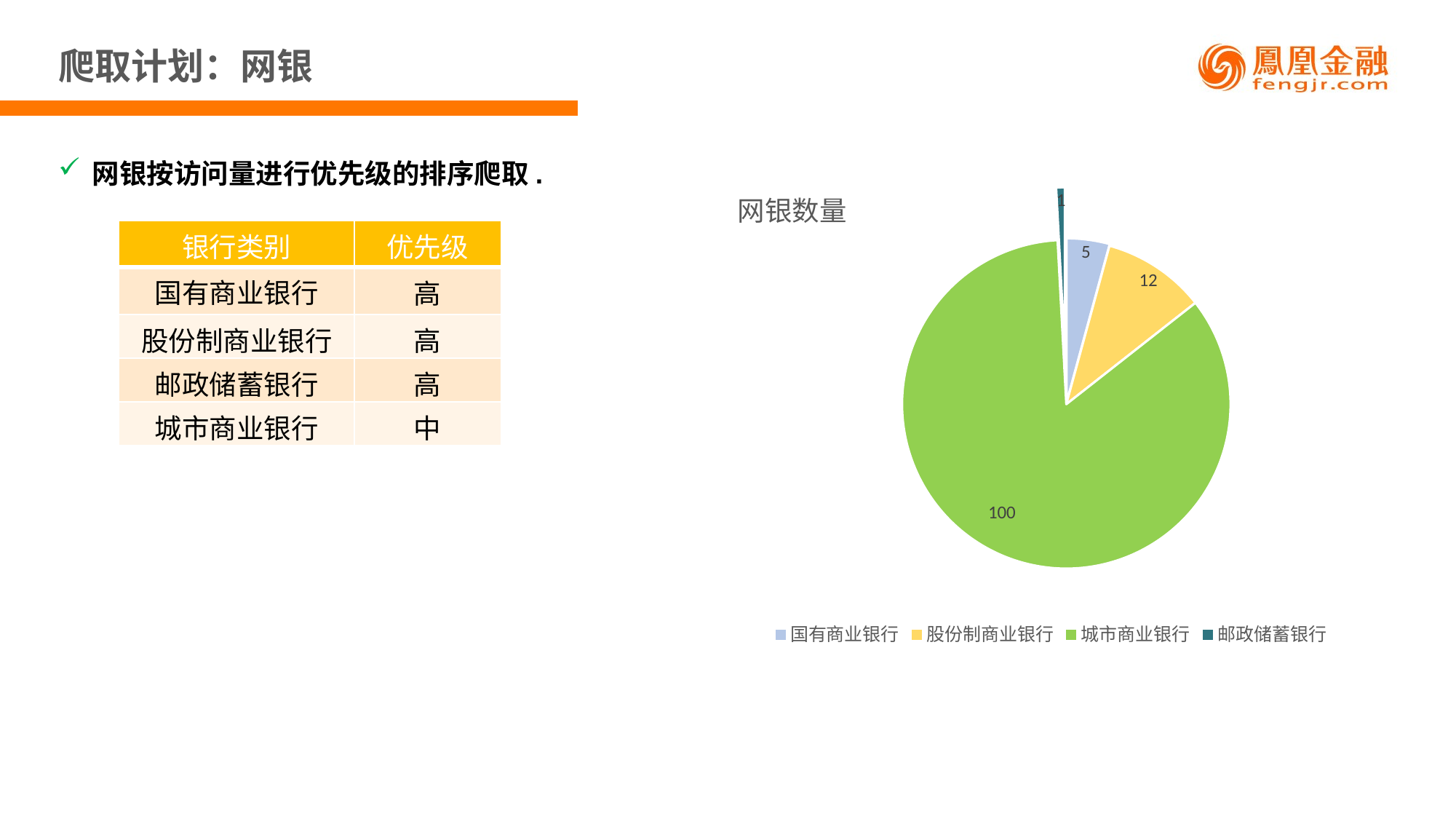

爬取计划：网银
网银按访问量进行优先级的排序爬取.

### Chart: 网银数量

| Category | 数量 |
|---|---|
| 国有商业银行 | 5.0 |
| 股份制商业银行 | 12.0 |
| 城市商业银行 | 100.0 |
| 邮政储蓄银行 | 1.0 |
| 银行类别 | 优先级 |
| --- | --- |
| 国有商业银行 | 高 |
| 股份制商业银行 | 高 |
| 邮政储蓄银行 | 高 |
| 城市商业银行 | 中 |